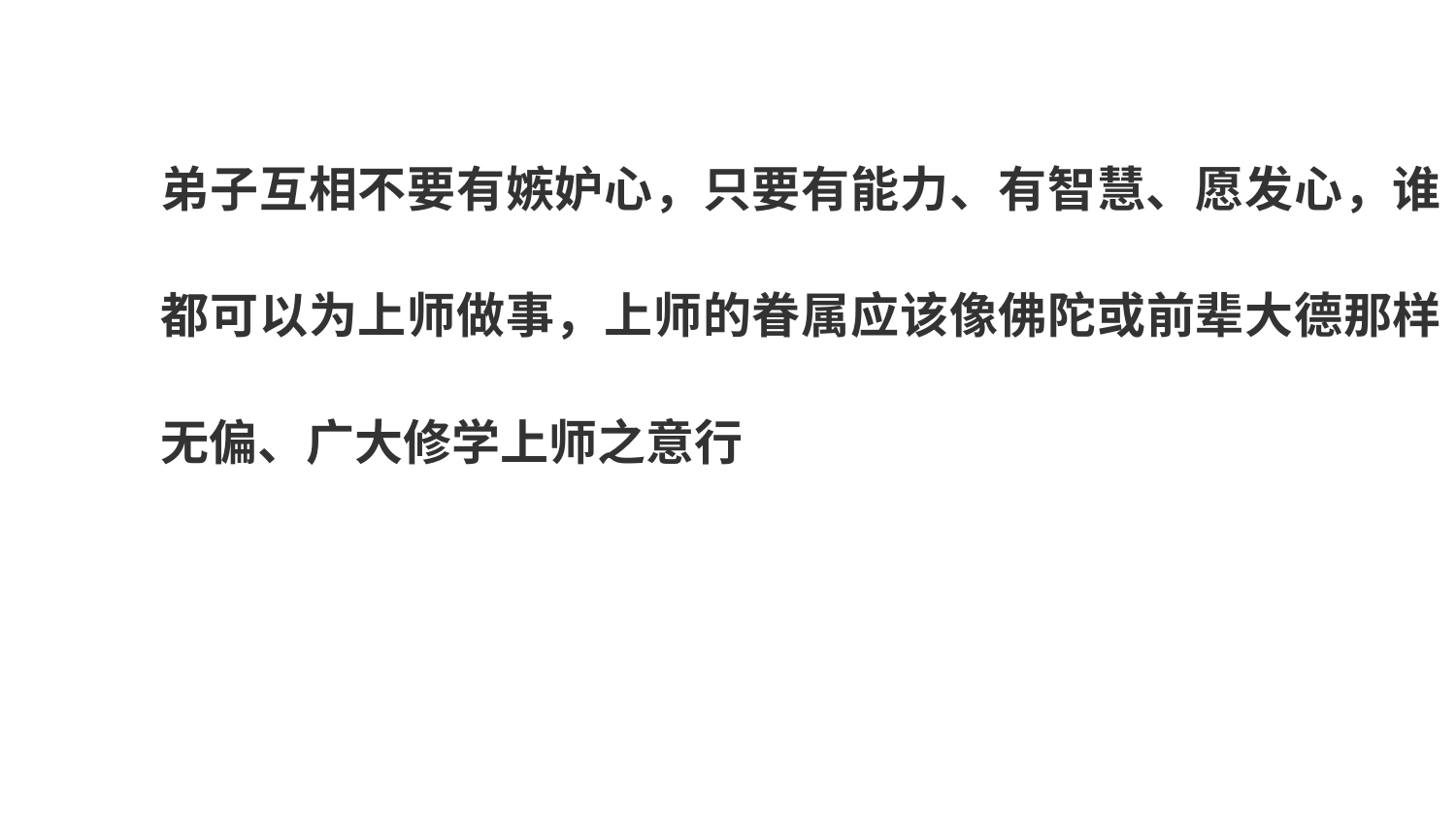

弟子互相不要有嫉妒心，只要有能力、有智慧、愿发心，谁都可以为上师做事，上师的眷属应该像佛陀或前辈大德那样无偏、广大修学上师之意行